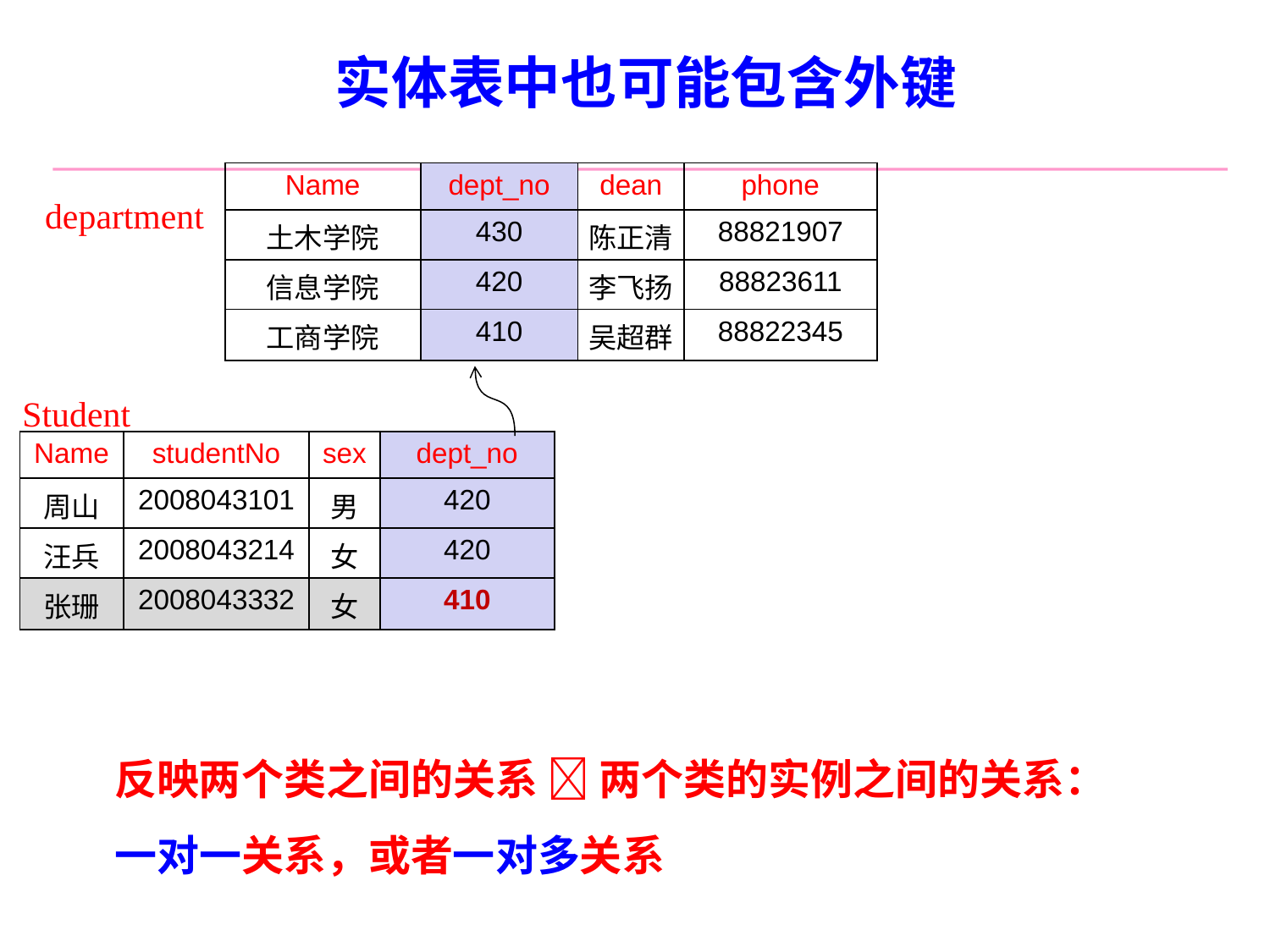

实体表中也可能包含外键
| Name | dept\_no | dean | phone |
| --- | --- | --- | --- |
| 土木学院 | 430 | 陈正清 | 88821907 |
| 信息学院 | 420 | 李飞扬 | 88823611 |
| 工商学院 | 410 | 吴超群 | 88822345 |
department
Student
| Name | studentNo | sex | dept\_no |
| --- | --- | --- | --- |
| 周山 | 2008043101 | 男 | 420 |
| 汪兵 | 2008043214 | 女 | 420 |
| 张珊 | 2008043332 | 女 | 410 |
反映两个类之间的关系 ⇒ 两个类的实例之间的关系：
一对一关系，或者一对多关系